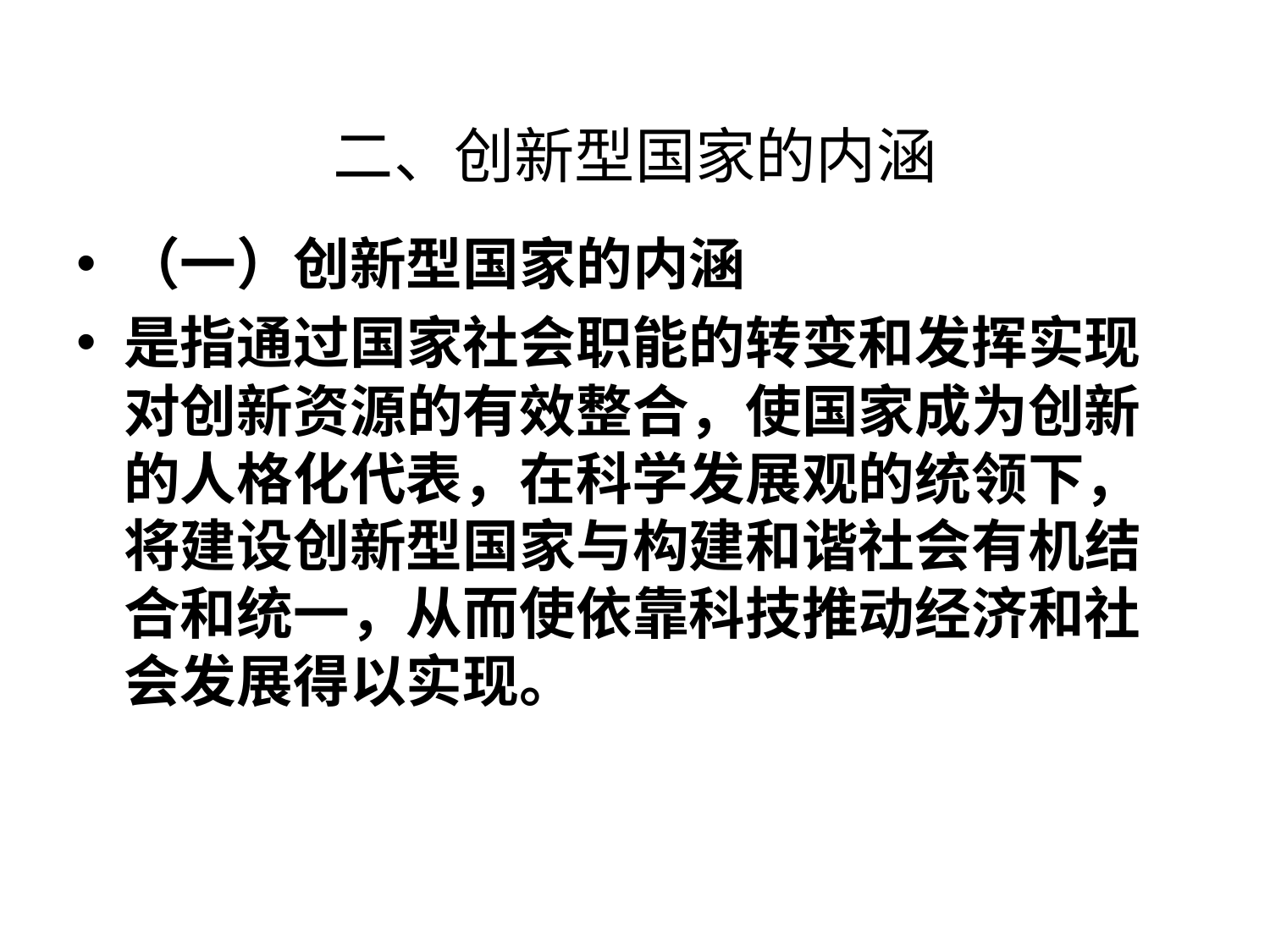

# 二、创新型国家的内涵
（一）创新型国家的内涵
是指通过国家社会职能的转变和发挥实现对创新资源的有效整合，使国家成为创新的人格化代表，在科学发展观的统领下，将建设创新型国家与构建和谐社会有机结合和统一，从而使依靠科技推动经济和社会发展得以实现。